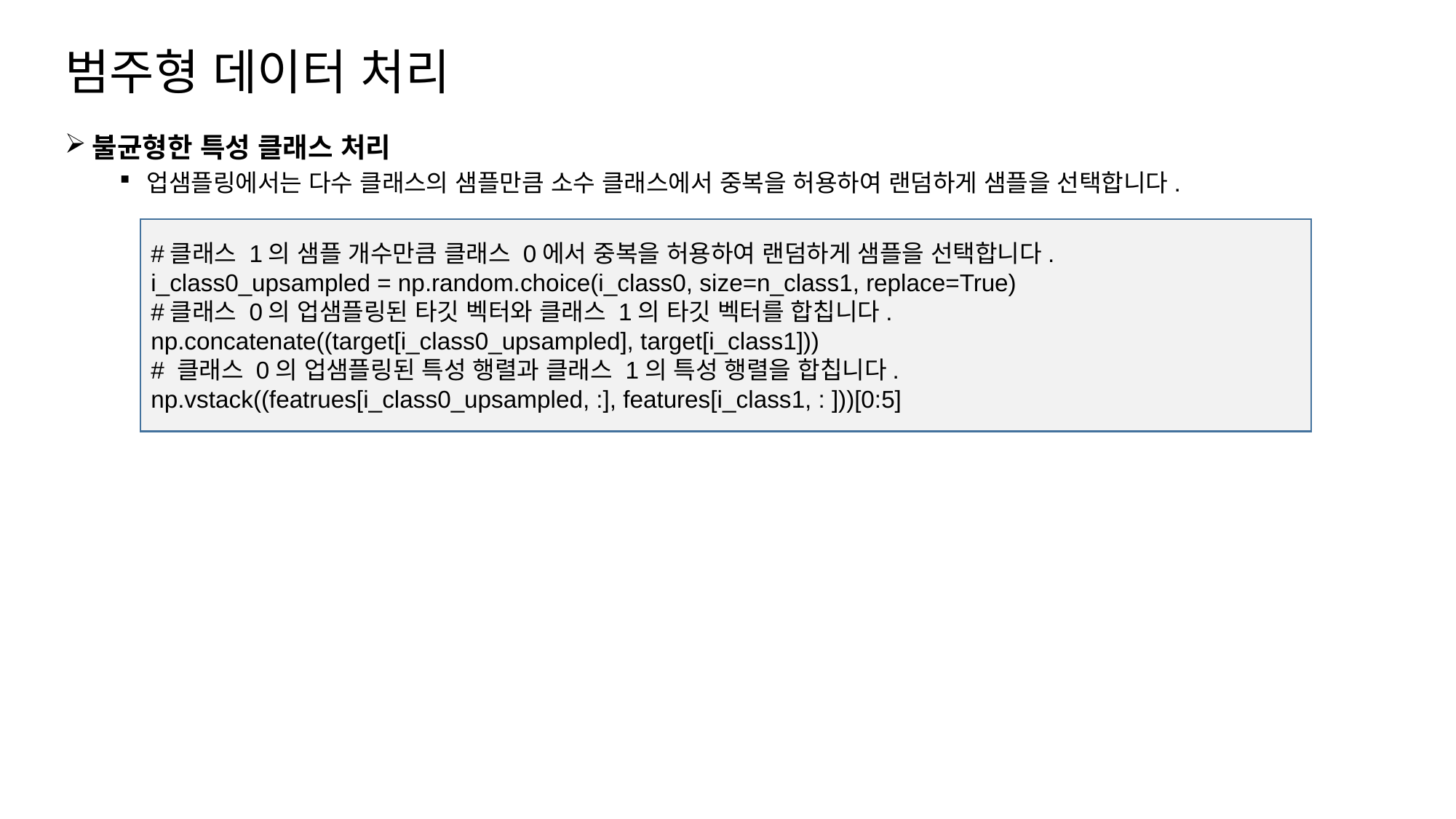

# 범주형 데이터 처리
불균형한 특성 클래스 처리
업샘플링에서는 다수 클래스의 샘플만큼 소수 클래스에서 중복을 허용하여 랜덤하게 샘플을 선택합니다.
#클래스 1의 샘플 개수만큼 클래스 0에서 중복을 허용하여 랜덤하게 샘플을 선택합니다.
i_class0_upsampled = np.random.choice(i_class0, size=n_class1, replace=True)
#클래스 0의 업샘플링된 타깃 벡터와 클래스 1의 타깃 벡터를 합칩니다.
np.concatenate((target[i_class0_upsampled], target[i_class1]))
# 클래스 0의 업샘플링된 특성 행렬과 클래스 1의 특성 행렬을 합칩니다.
np.vstack((featrues[i_class0_upsampled, :], features[i_class1, : ]))[0:5]